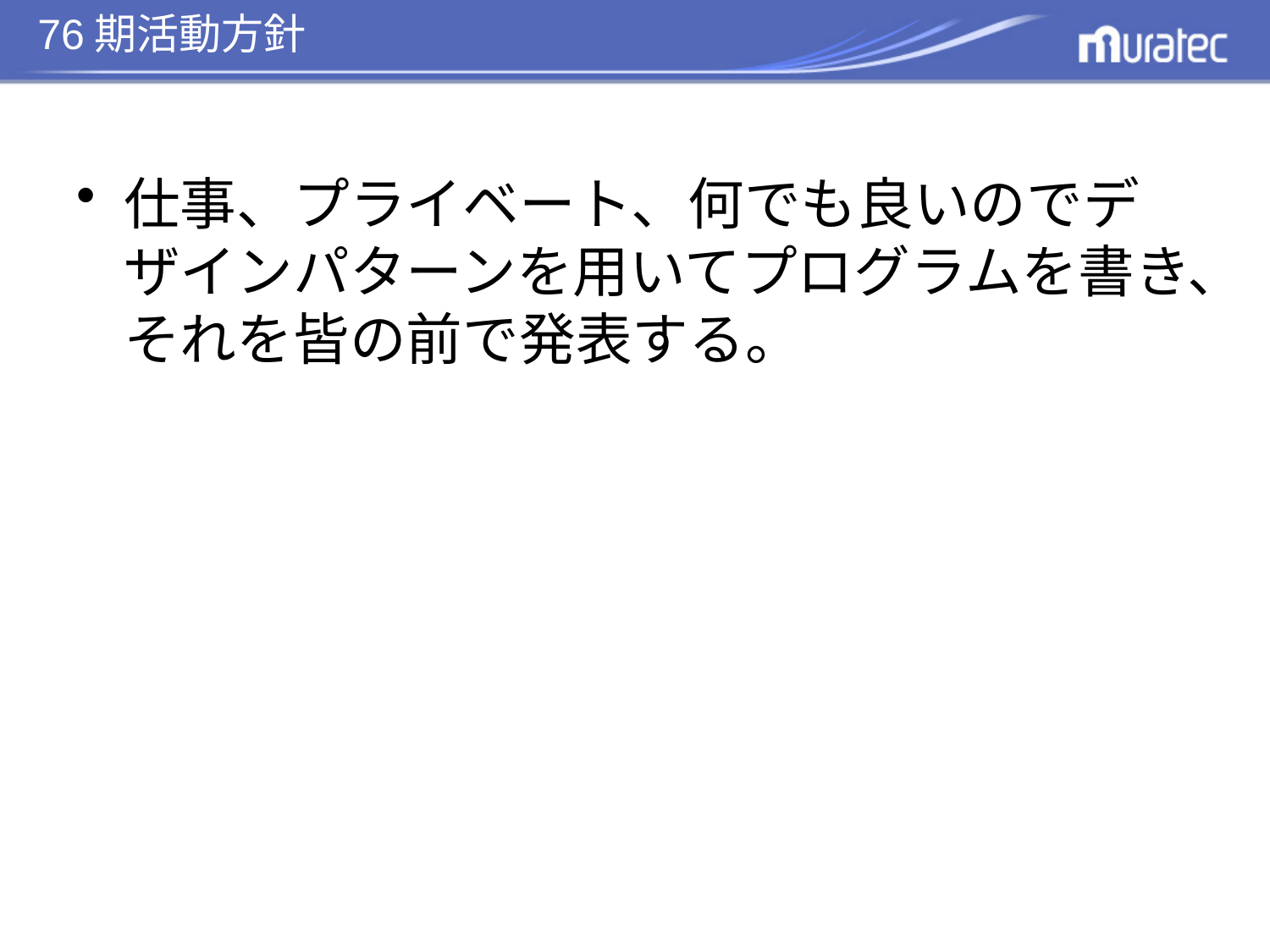

# 76期活動方針
仕事、プライベート、何でも良いのでデザインパターンを用いてプログラムを書き、それを皆の前で発表する。